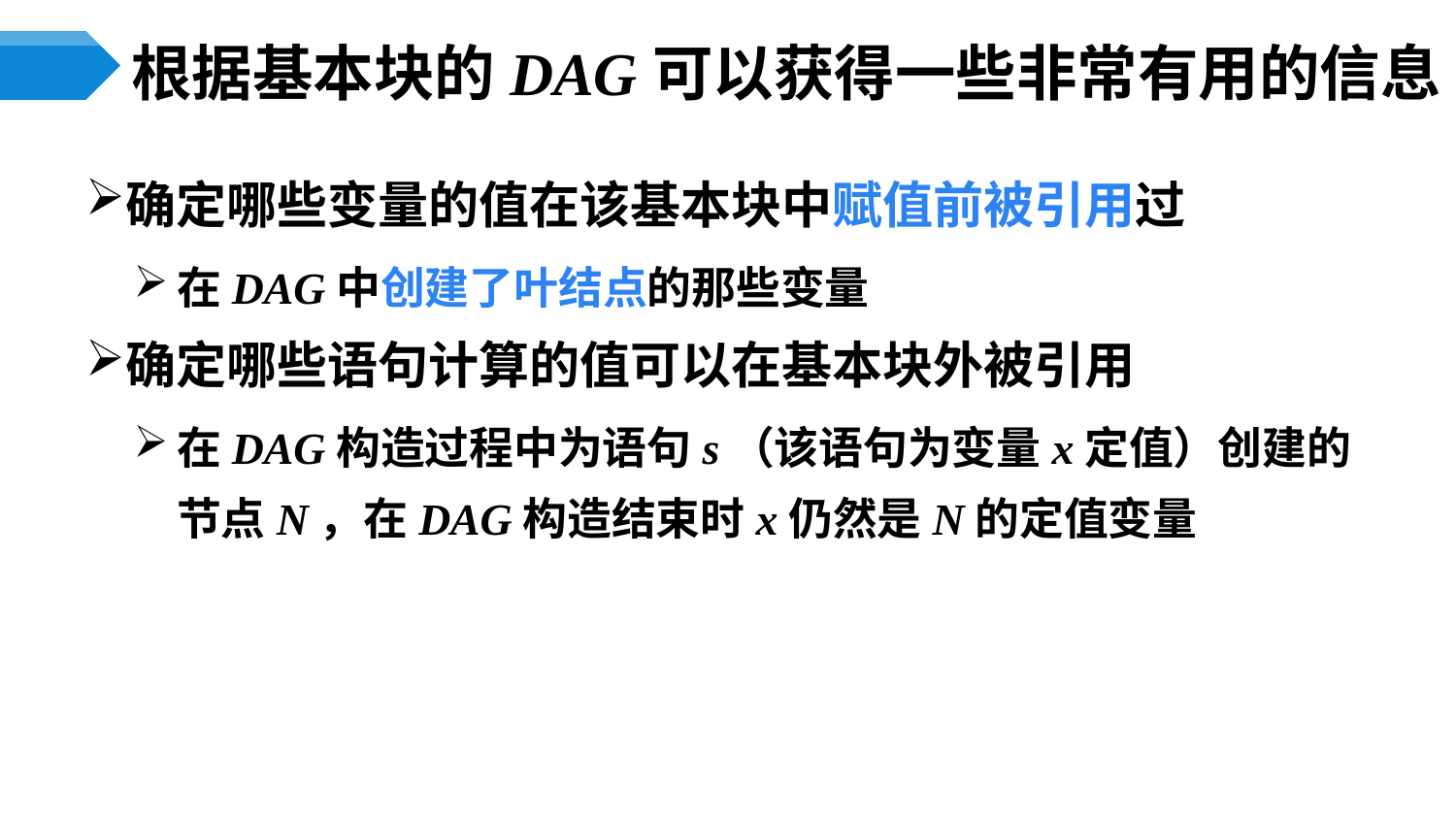

# 根据基本块的DAG可以获得一些非常有用的信息
确定哪些变量的值在该基本块中赋值前被引用过
在DAG中创建了叶结点的那些变量
确定哪些语句计算的值可以在基本块外被引用
在DAG构造过程中为语句s（该语句为变量x定值）创建的节点N，在DAG构造结束时x仍然是N的定值变量